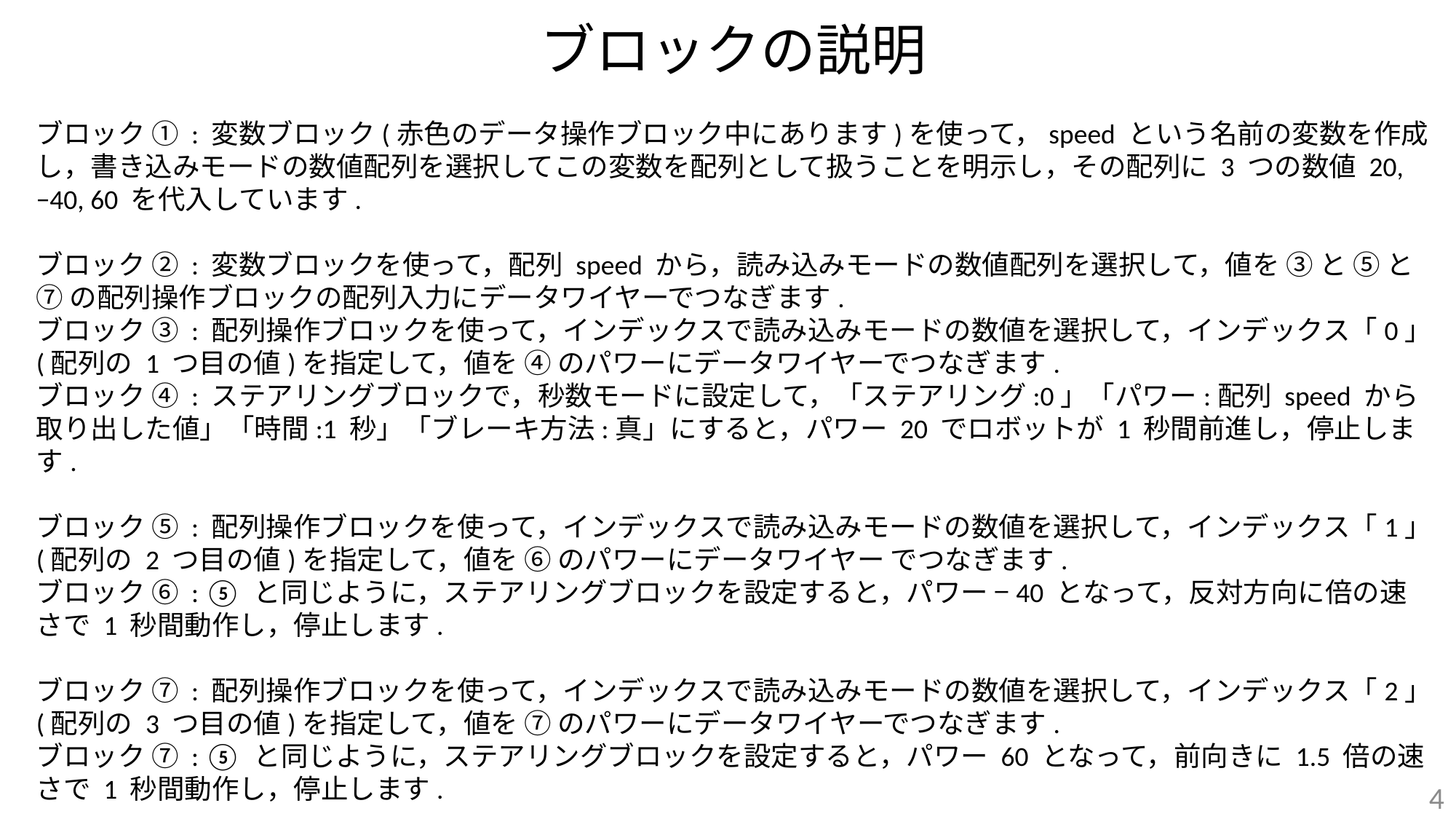

# ブロックの説明
ブロック ① : 変数ブロック(赤色のデータ操作ブロック中にあります)を使って，speed という名前の変数を作成し，書き込みモードの数値配列を選択してこの変数を配列として扱うことを明示し，その配列に 3 つの数値 20, −40, 60 を代入しています.

ブロック ② : 変数ブロックを使って，配列 speed から，読み込みモードの数値配列を選択して，値を ③ と ⑤ と ⑦ の配列操作ブロックの配列入力にデータワイヤーでつなぎます.
ブロック ③ : 配列操作ブロックを使って，インデックスで読み込みモードの数値を選択して，インデックス「0」(配列の 1 つ目の値)を指定して，値を ④ のパワーにデータワイヤーでつなぎます.
ブロック ④ : ステアリングブロックで，秒数モードに設定して，「ステアリング:0」「パワー:配列 speed から取り出した値」「時間:1 秒」「ブレーキ方法:真」にすると，パワー 20 でロボットが 1 秒間前進し，停止します.

ブロック ⑤ : 配列操作ブロックを使って，インデックスで読み込みモードの数値を選択して，インデックス「1」(配列の 2 つ目の値)を指定して，値を ⑥ のパワーにデータワイヤー でつなぎます.
ブロック ⑥ : ⑤ と同じように，ステアリングブロックを設定すると，パワー −40 となって，反対方向に倍の速さで 1 秒間動作し，停止します.

ブロック ⑦ : 配列操作ブロックを使って，インデックスで読み込みモードの数値を選択して，インデックス「2」(配列の 3 つ目の値)を指定して，値を ⑦ のパワーにデータワイヤーでつなぎます.
ブロック ⑦ : ⑤ と同じように，ステアリングブロックを設定すると，パワー 60 となって，前向きに 1.5 倍の速さで 1 秒間動作し，停止します.
4